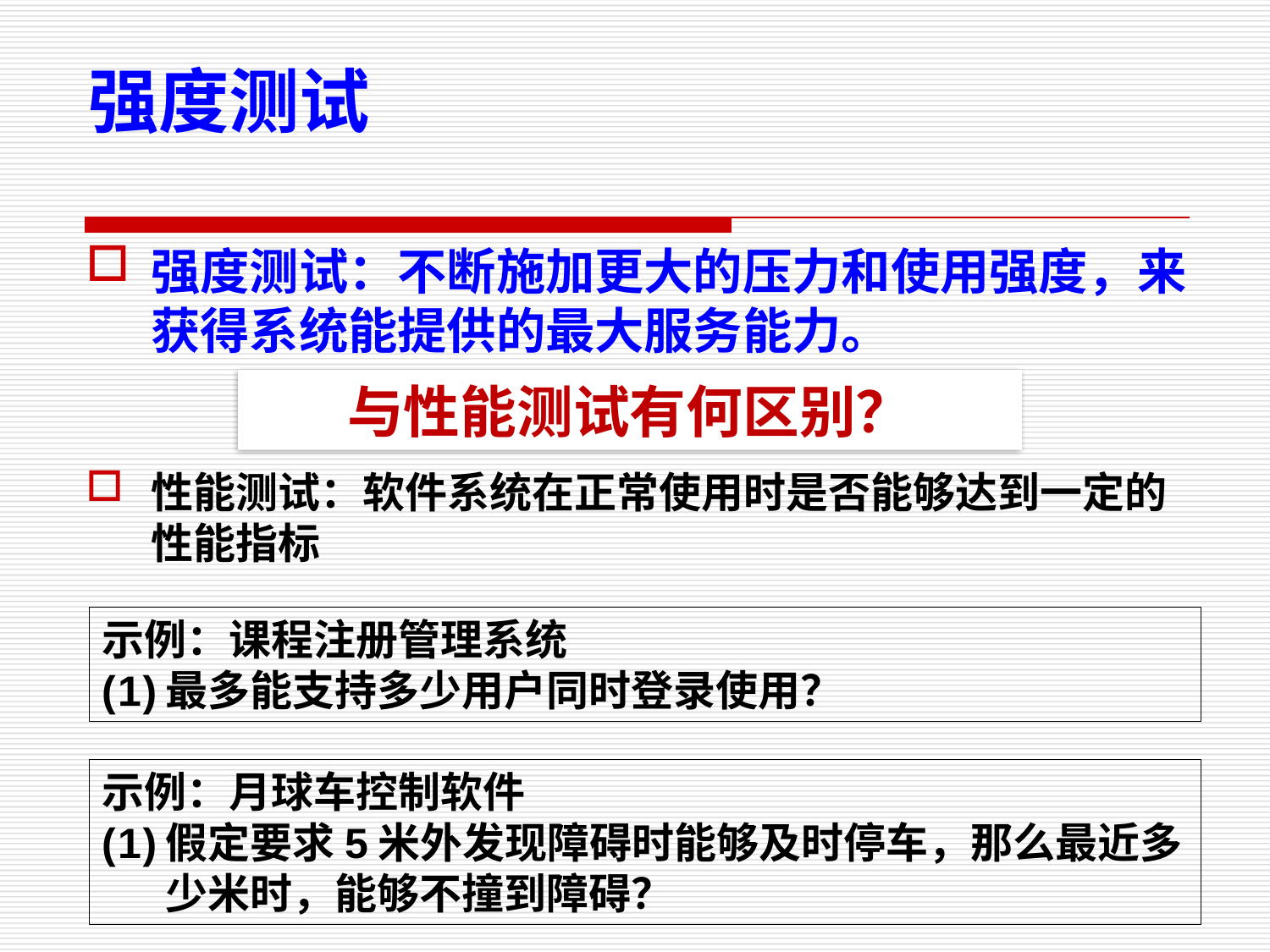

强度测试
强度测试：不断施加更大的压力和使用强度，来获得系统能提供的最大服务能力。

性能测试：软件系统在正常使用时是否能够达到一定的性能指标
与性能测试有何区别？
示例：课程注册管理系统
最多能支持多少用户同时登录使用？
示例：月球车控制软件
假定要求5米外发现障碍时能够及时停车，那么最近多少米时，能够不撞到障碍？